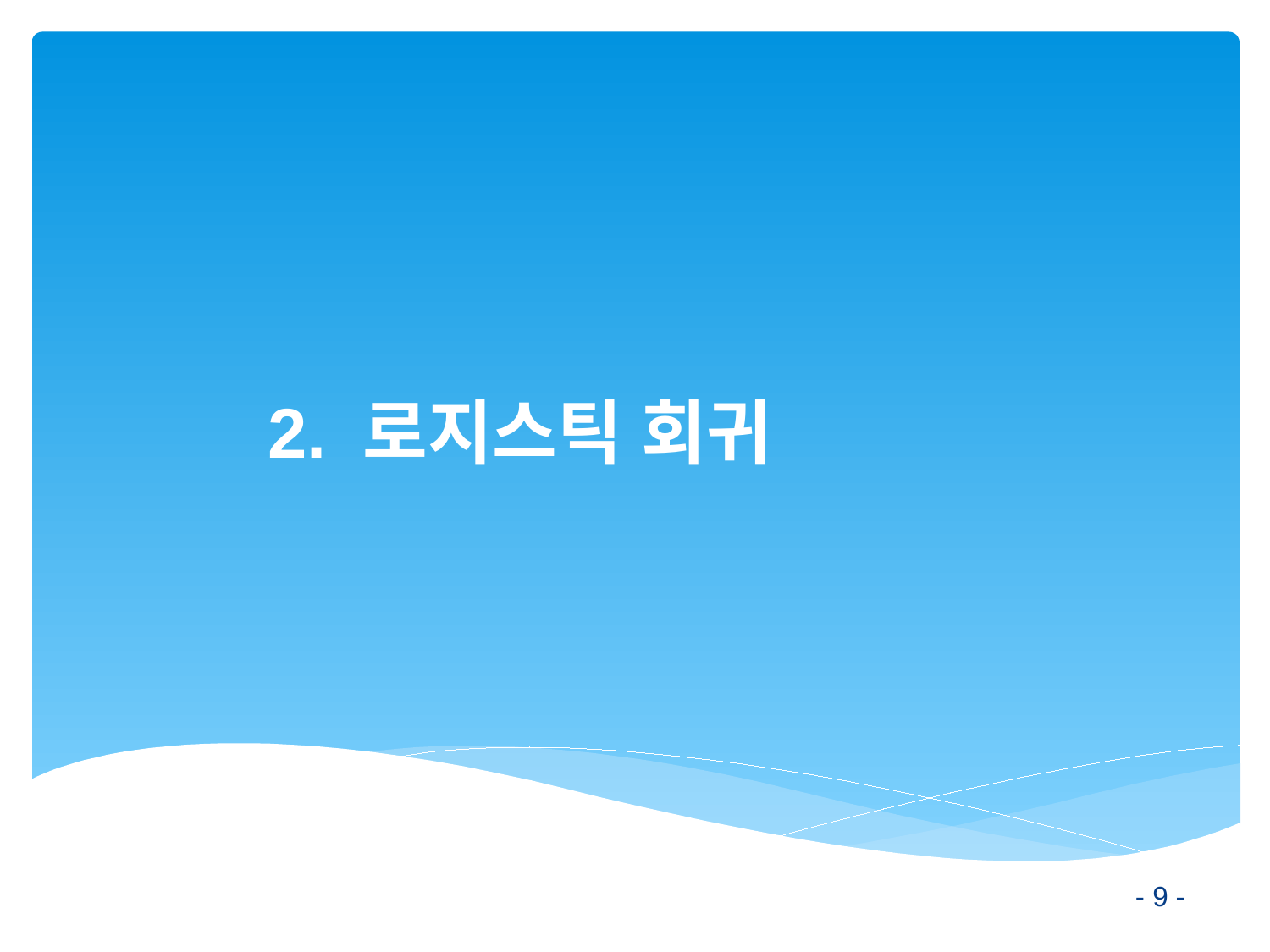

# 2. 로지스틱 회귀
- 9 -